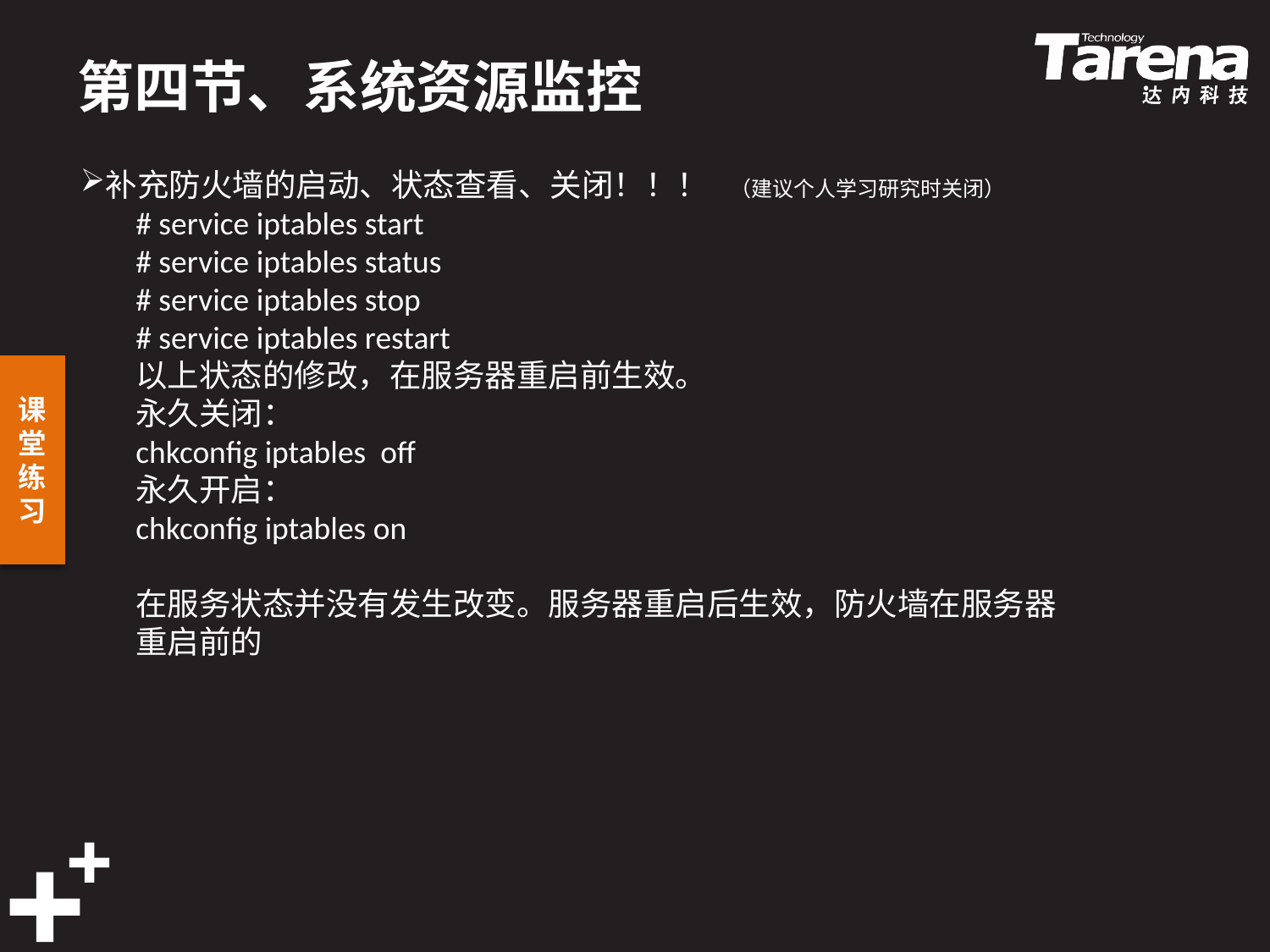

# 第四节、系统资源监控



补充防火墙的启动、状态查看、关闭！！！   （建议个人学习研究时关闭）
# service iptables start
# service iptables status
# service iptables stop
# service iptables restart
以上状态的修改，在服务器重启前生效。
永久关闭：
chkconfig iptables  off
永久开启：
chkconfig iptables on

在服务状态并没有发生改变。服务器重启后生效，防火墙在服务器重启前的